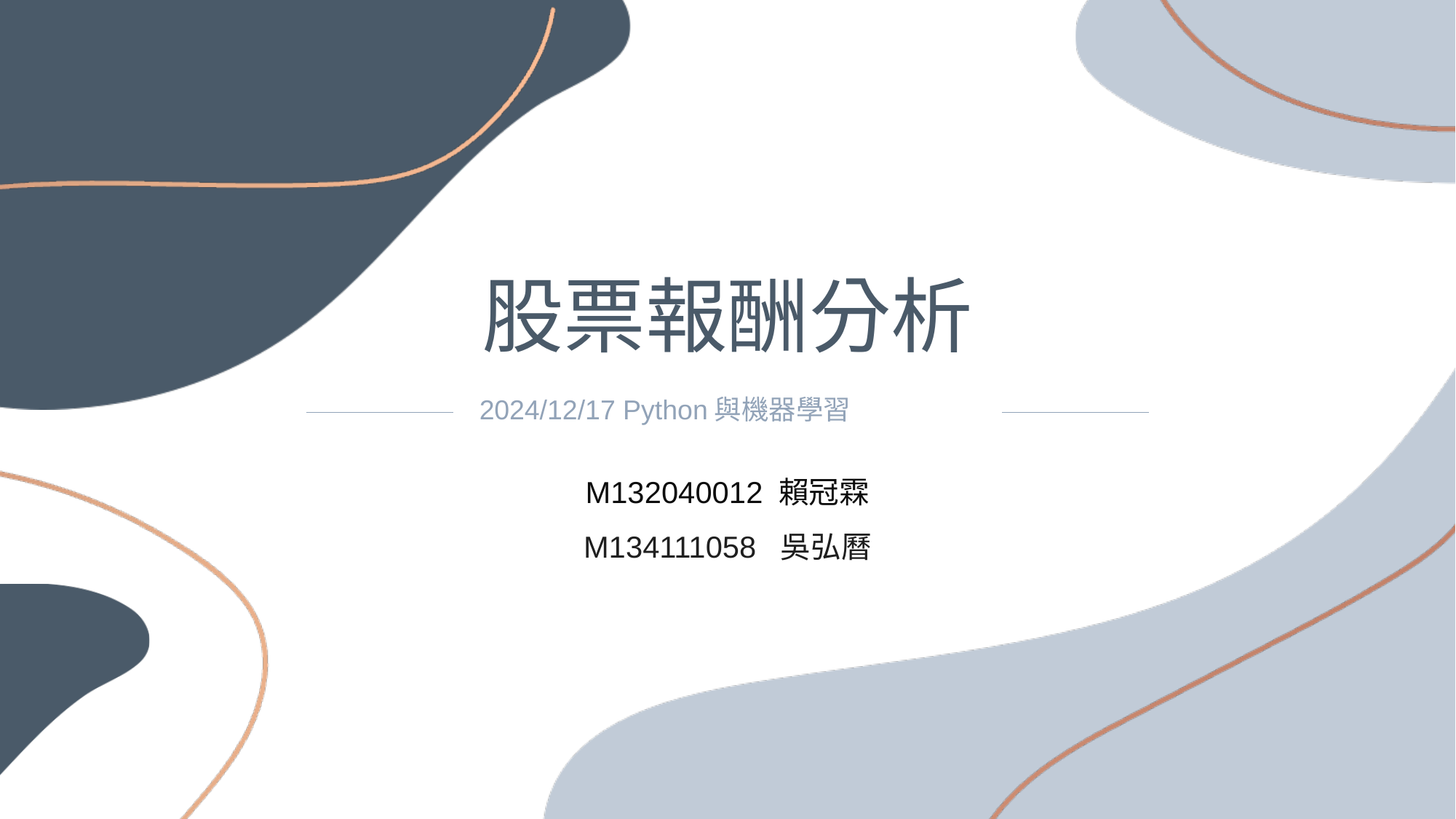

股票報酬分析
2024/12/17 Python與機器學習
M132040012 賴冠霖
M134111058  吳弘曆